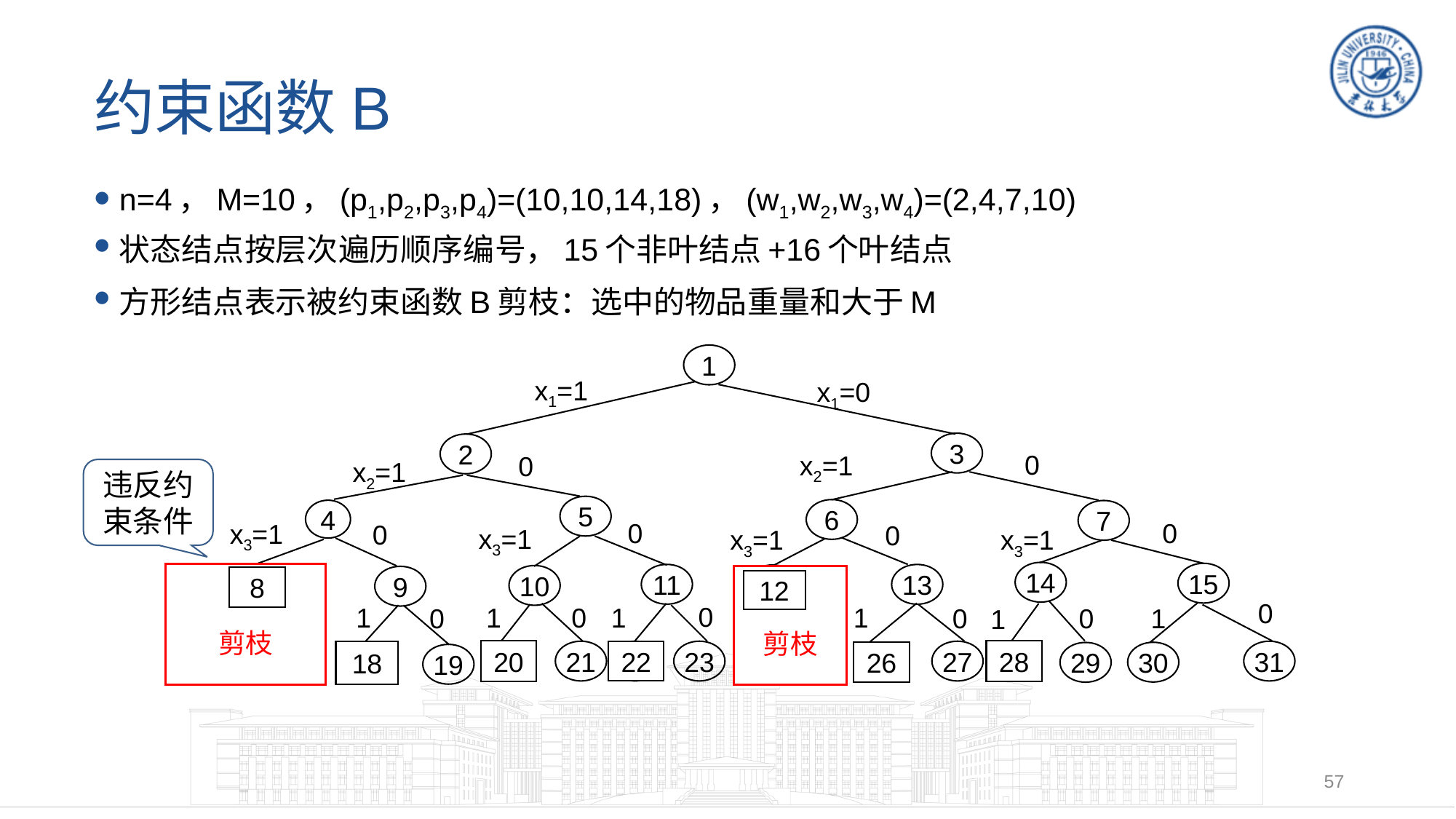

# 约束函数B
n=4，M=10，(p1,p2,p3,p4)=(10,10,14,18)，(w1,w2,w3,w4)=(2,4,7,10)
状态结点按层次遍历顺序编号，15个非叶结点+16个叶结点
方形结点表示被约束函数B剪枝：选中的物品重量和大于M

1
x1=1
x1=0

3
2
0
x2=1
0
x2=1

5
6
4
7
0
0
x3=1
0
0
x3=1
x3=1
x3=1

14
15
11
13
12
10
8
9
0
1
0
0
1
1
1
1
0
1
0
0
1
0
1

20
21
22
23
24
27
31
28
16
25
30
26
17
29
18
19
违反约束条件

剪枝
8

剪枝
12
20
28
18
22
26
57